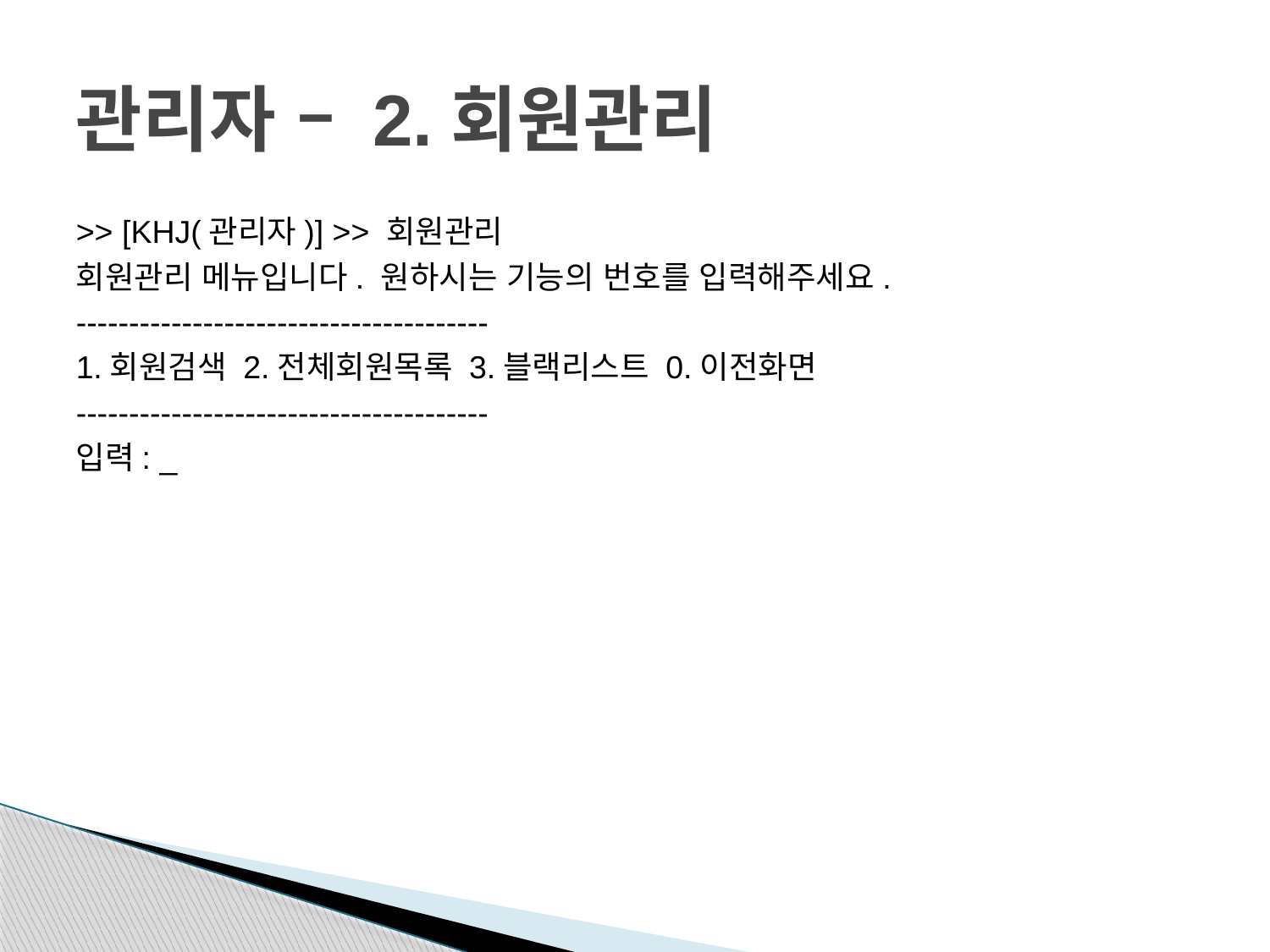

# 관리자 – 2.회원관리
>> [KHJ(관리자)] >> 회원관리
회원관리 메뉴입니다. 원하시는 기능의 번호를 입력해주세요.
---------------------------------------
1.회원검색 2.전체회원목록 3.블랙리스트 0.이전화면
---------------------------------------
입력: _